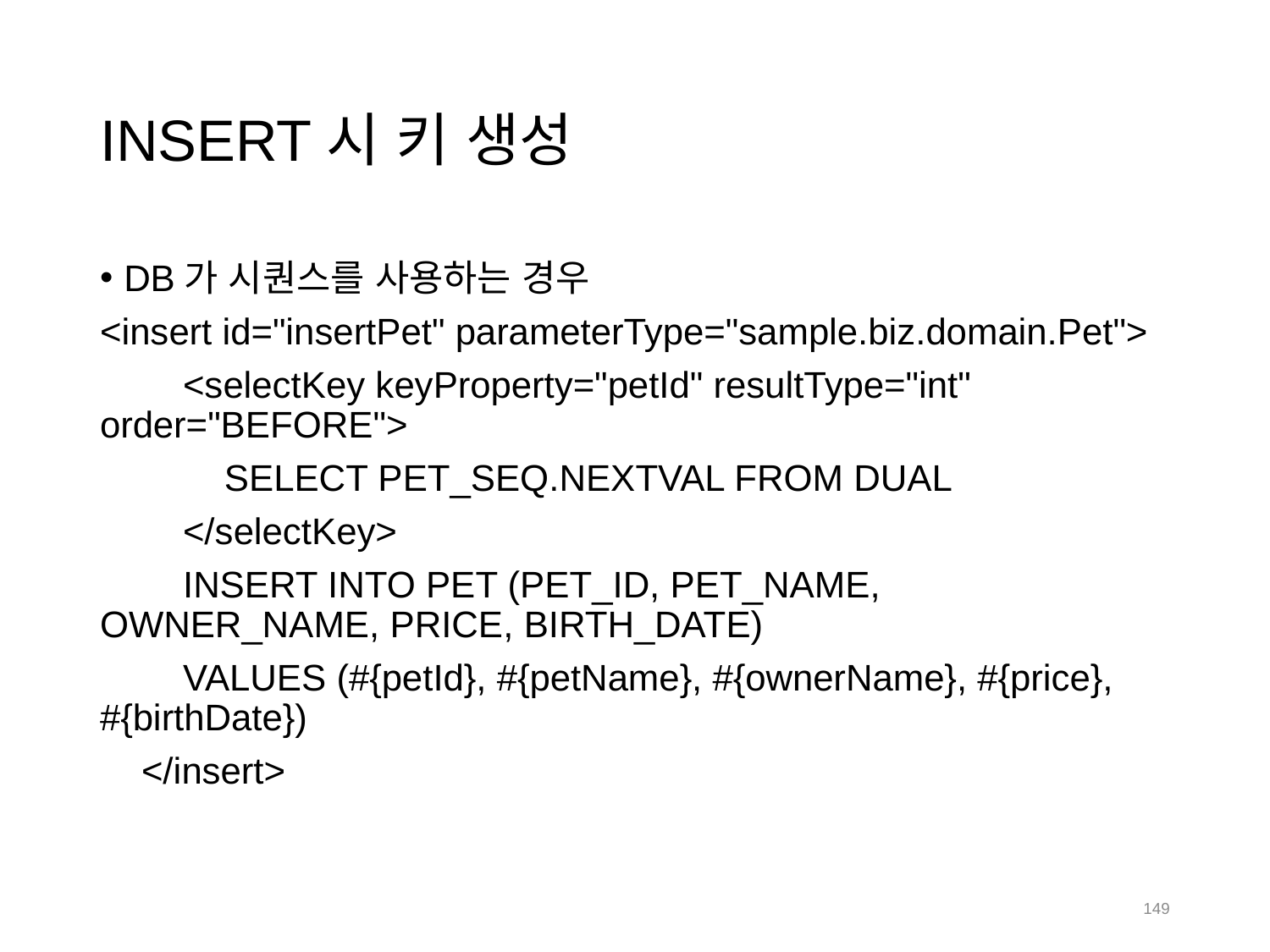

# INSERT시 키 생성
DB가 시퀀스를 사용하는 경우
<insert id="insertPet" parameterType="sample.biz.domain.Pet">
        <selectKey keyProperty="petId" resultType="int" order="BEFORE">
            SELECT PET_SEQ.NEXTVAL FROM DUAL
        </selectKey>
        INSERT INTO PET (PET_ID, PET_NAME, OWNER_NAME, PRICE, BIRTH_DATE)
        VALUES (#{petId}, #{petName}, #{ownerName}, #{price}, #{birthDate})
    </insert>
149